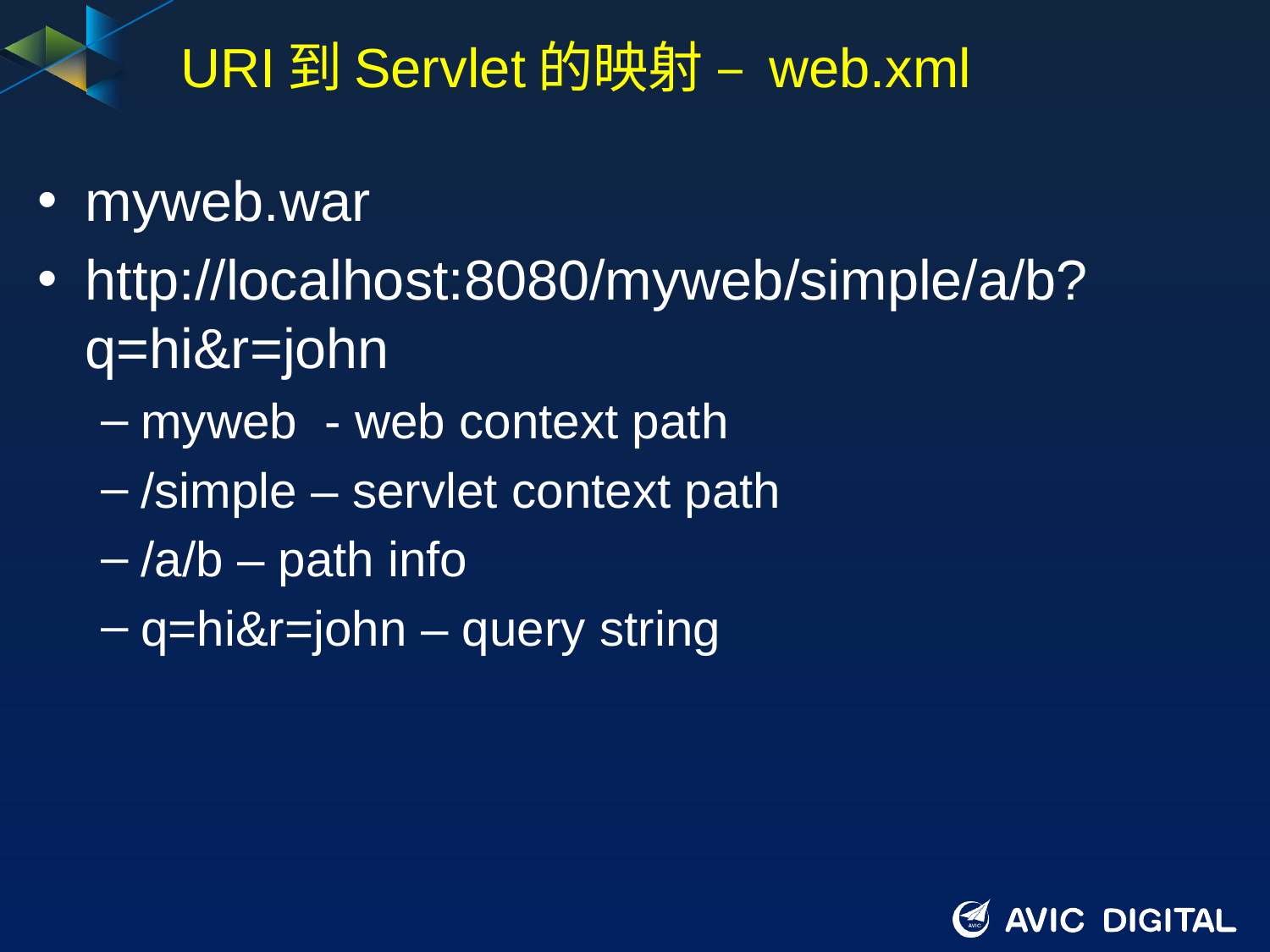

# URI到Servlet的映射 – web.xml
myweb.war
http://localhost:8080/myweb/simple/a/b?q=hi&r=john
myweb  - web context path
/simple – servlet context path
/a/b – path info
q=hi&r=john – query string